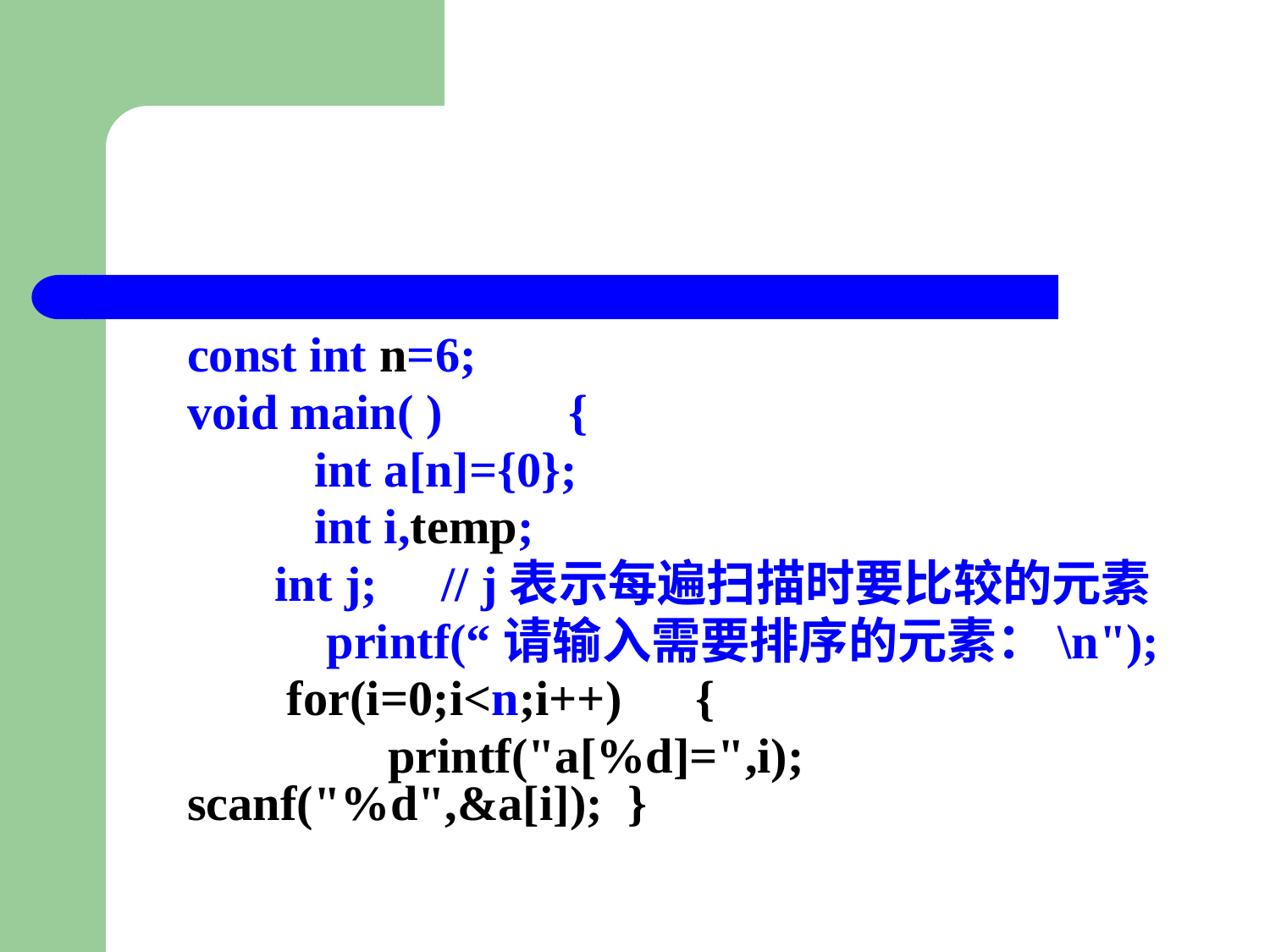

#
	const int n=6;
	void main( ) 	{
		int a[n]={0};
		int i,temp;
           int j;  	// j表示每遍扫描时要比较的元素
          	 printf(“请输入需要排序的元素：\n");
            for(i=0;i<n;i++)	{
		      printf("a[%d]=",i); scanf("%d",&a[i]);  }